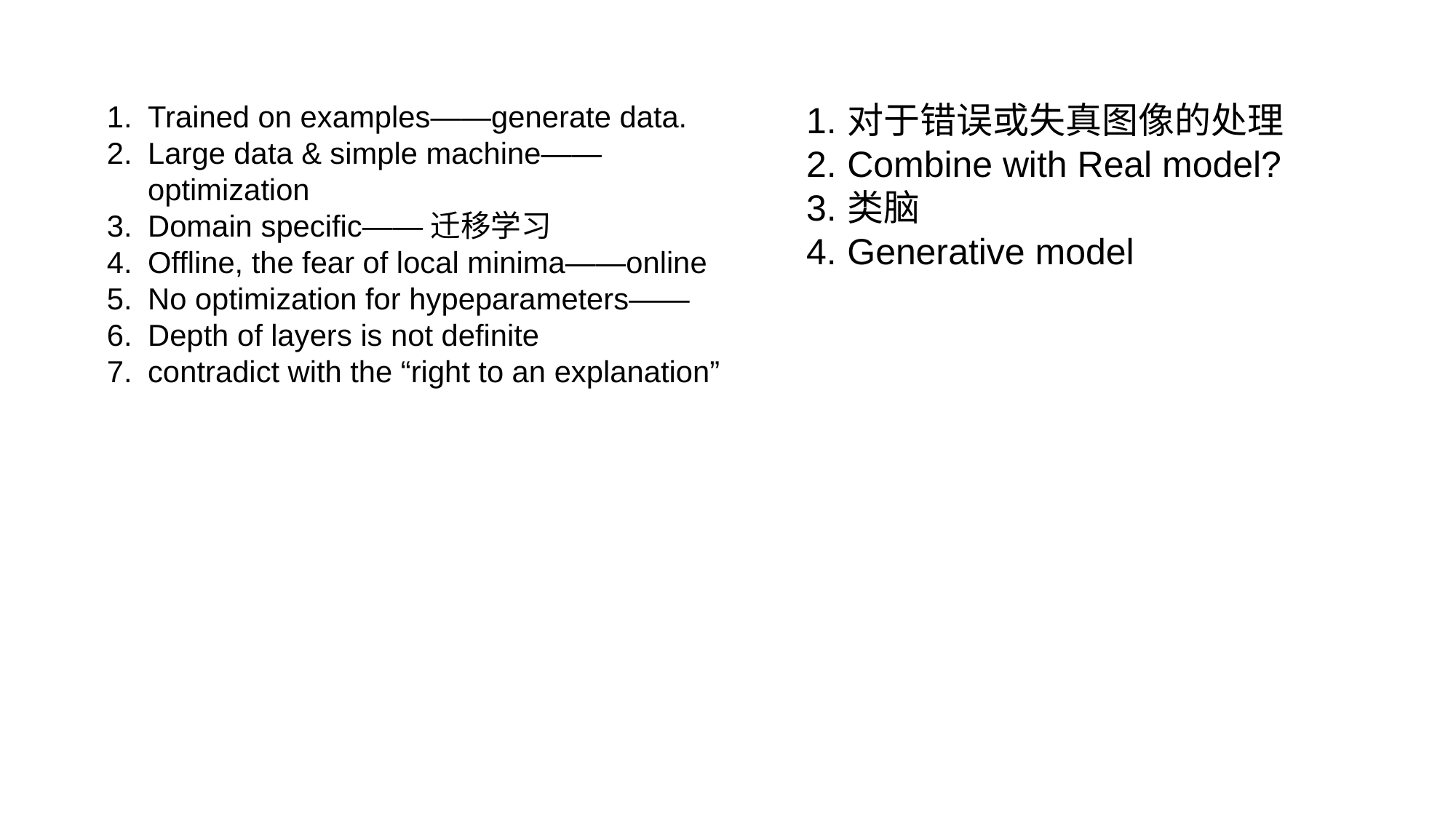

Trained on examples——generate data.
Large data & simple machine——optimization
Domain specific——迁移学习
Offline, the fear of local minima——online
No optimization for hypeparameters——
Depth of layers is not definite
contradict with the “right to an explanation”
对于错误或失真图像的处理
Combine with Real model?
类脑
Generative model